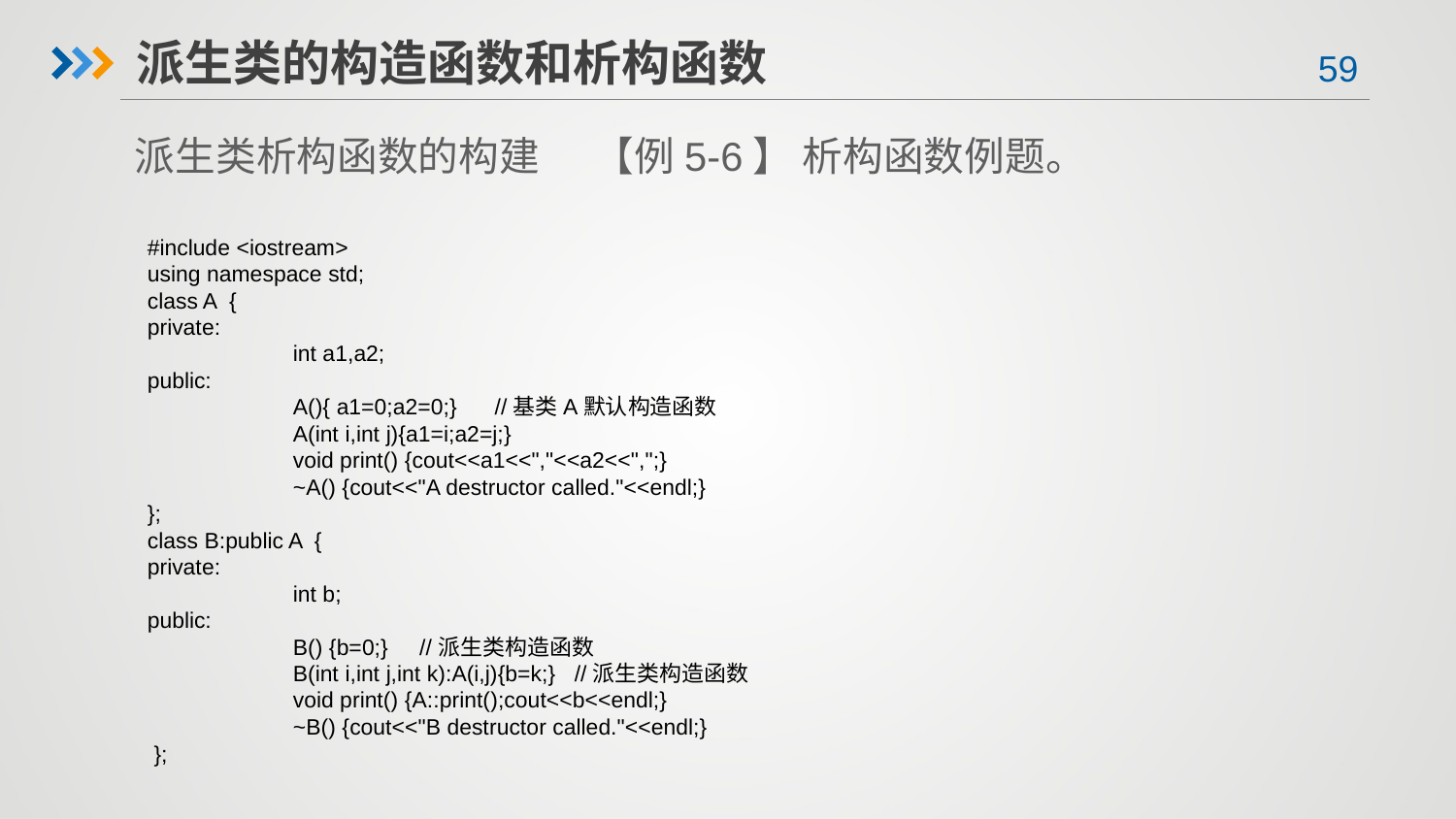

派生类的构造函数和析构函数
派生类析构函数的构建      【例5-6】 析构函数例题。
#include <iostream>
using namespace std;
class A  {
private:
 	int a1,a2;
public:
 	A(){ a1=0;a2=0;}      //基类A默认构造函数
 	A(int i,int j){a1=i;a2=j;}
 	void print() {cout<<a1<<","<<a2<<",";}
 	~A() {cout<<"A destructor called."<<endl;}
};
class B:public A  {
private:
 	int b;
public:
 	B() {b=0;}     //派生类构造函数
 	B(int i,int j,int k):A(i,j){b=k;}   //派生类构造函数
 	void print() {A::print();cout<<b<<endl;}
 	~B() {cout<<"B destructor called."<<endl;}
 };